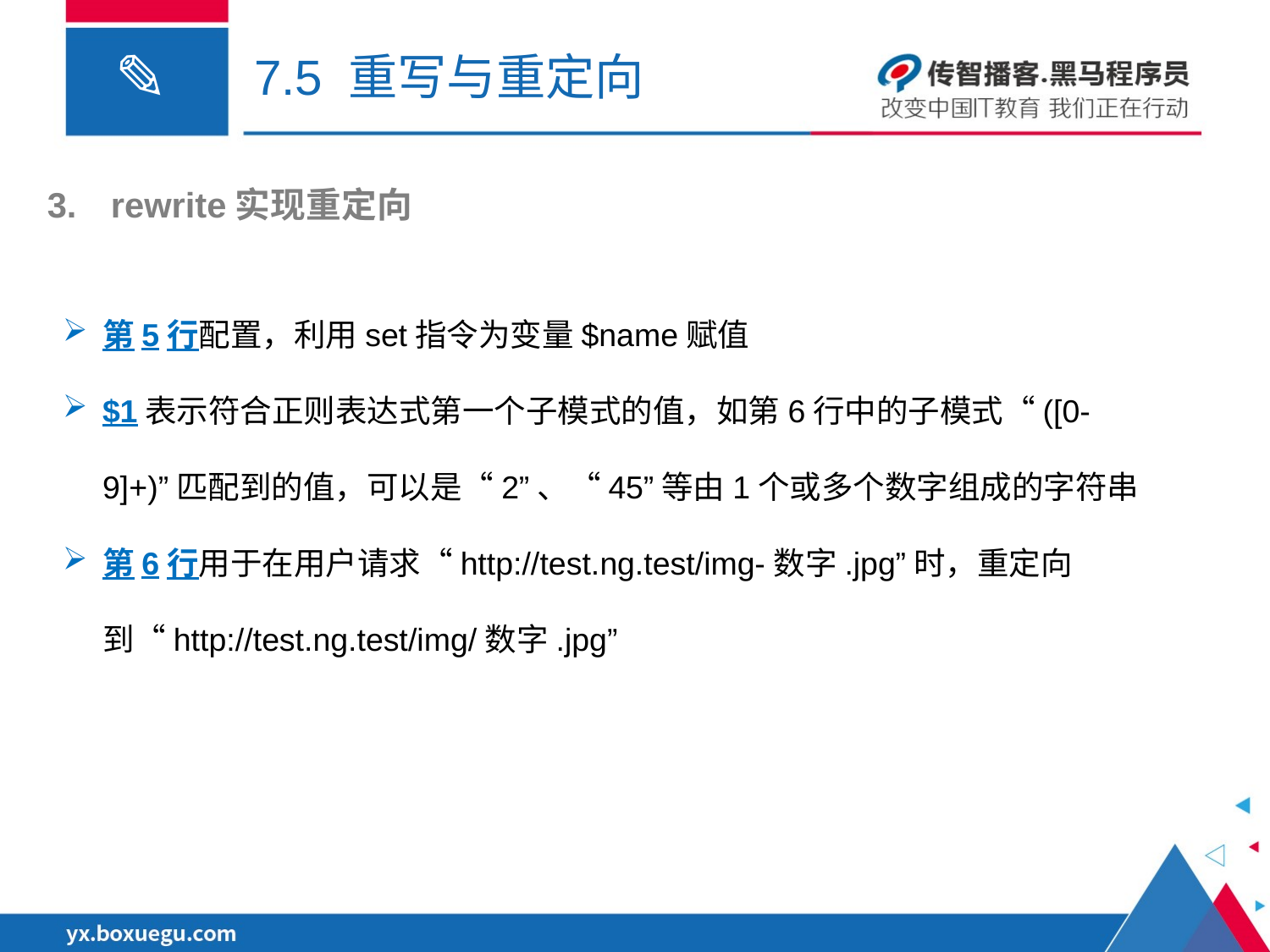

# 7.5 重写与重定向
rewrite实现重定向
第5行配置，利用set指令为变量$name赋值
$1表示符合正则表达式第一个子模式的值，如第6行中的子模式“([0-9]+)”匹配到的值，可以是“2”、“45”等由1个或多个数字组成的字符串
第6行用于在用户请求“http://test.ng.test/img-数字.jpg”时，重定向到“http://test.ng.test/img/数字.jpg”